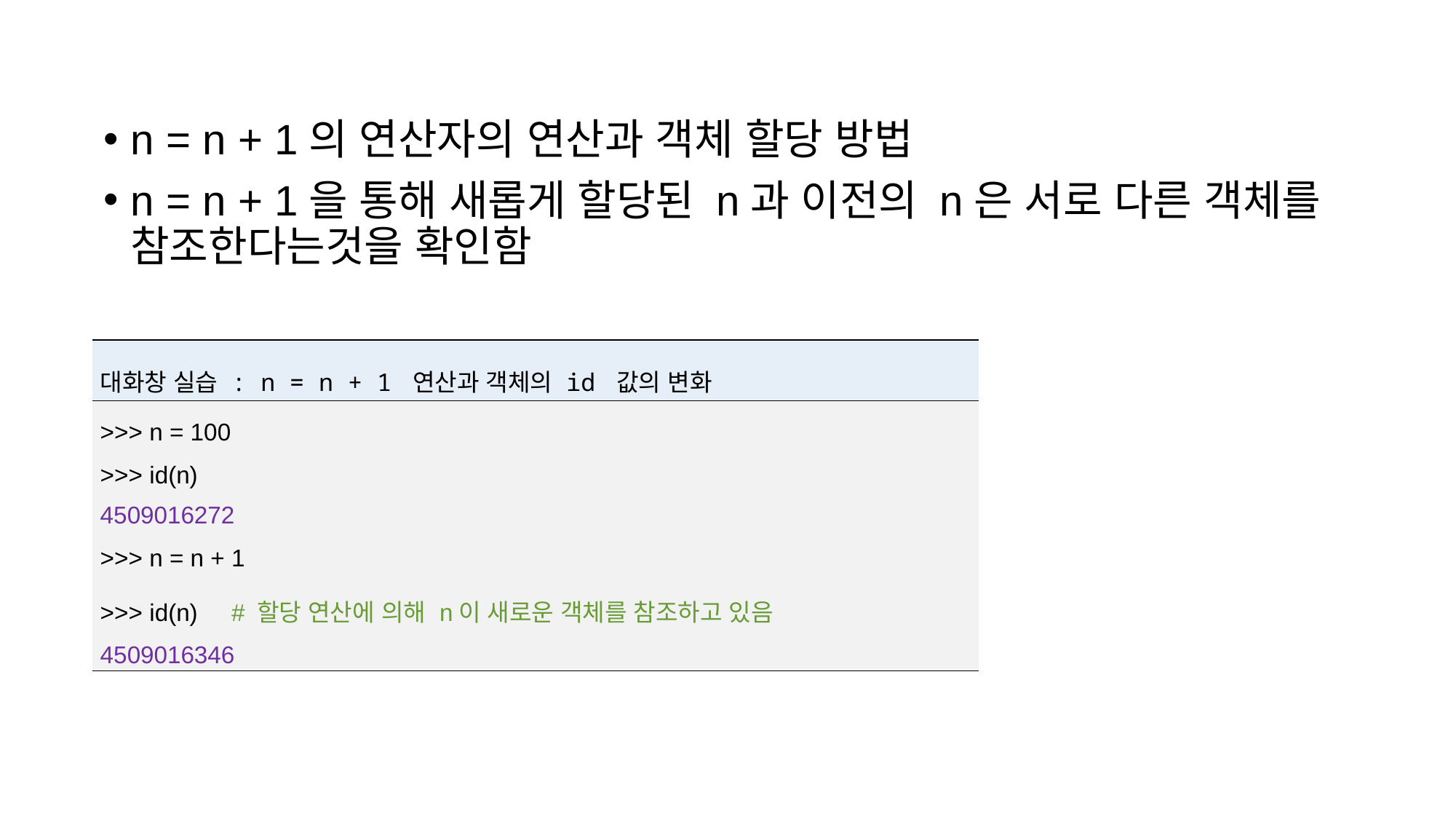

n = n + 1의 연산자의 연산과 객체 할당 방법
n = n + 1을 통해 새롭게 할당된 n과 이전의 n은 서로 다른 객체를 참조한다는것을 확인함

| 대화창 실습 : n = n + 1 연산과 객체의 id 값의 변화 |
| --- |
| >>> n = 100 >>> id(n) 4509016272 >>> n = n + 1 >>> id(n) # 할당 연산에 의해 n이 새로운 객체를 참조하고 있음 4509016346 |